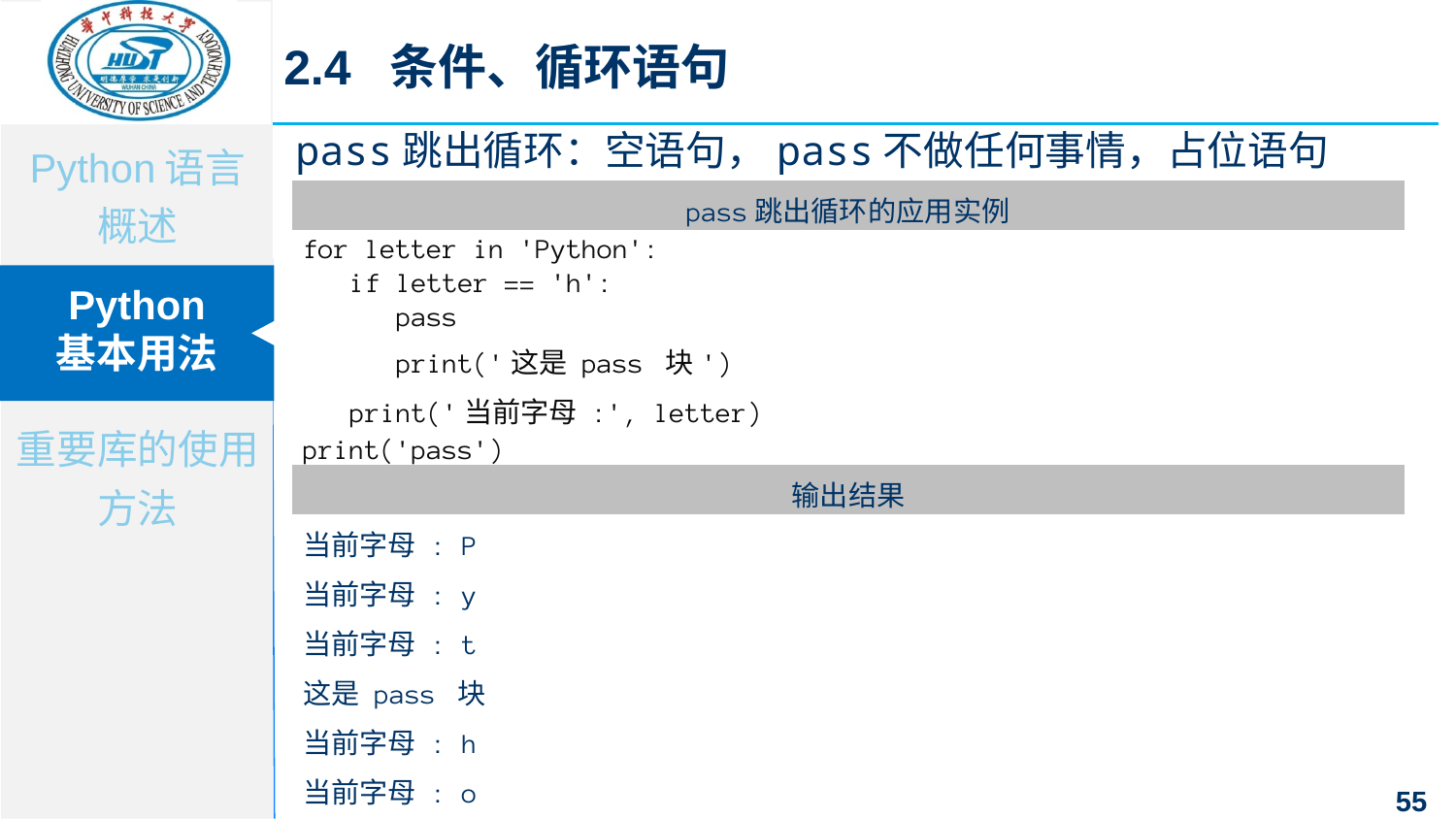

2.4  条件、循环语句
pass跳出循环：空语句，pass不做任何事情，占位语句

| pass跳出循环的应用实例 |
| --- |
| for letter in 'Python': if letter == 'h': pass print('这是 pass 块') print('当前字母 :', letter) print('pass') |
| 输出结果 |
| 当前字母 : P 当前字母 : y 当前字母 : t 这是 pass 块 当前字母 : h 当前字母 : o 当前字母 : n pass |